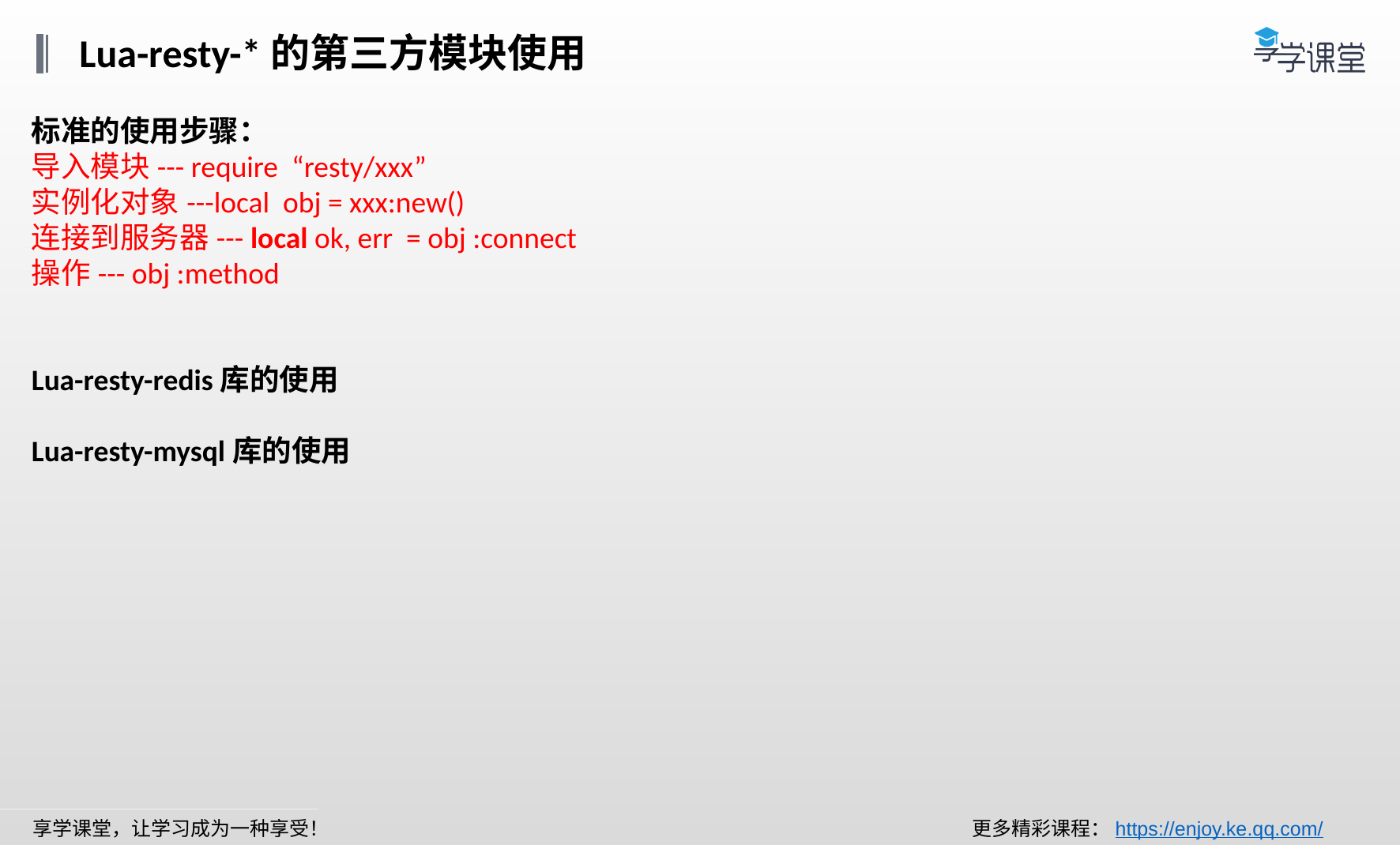

Lua-resty-*的第三方模块使用
标准的使用步骤：
导入模块--- require  “resty/xxx”
实例化对象---local  obj = xxx:new()
连接到服务器--- local ok, err  = obj :connect
操作--- obj :method

Lua-resty-redis库的使用

Lua-resty-mysql库的使用